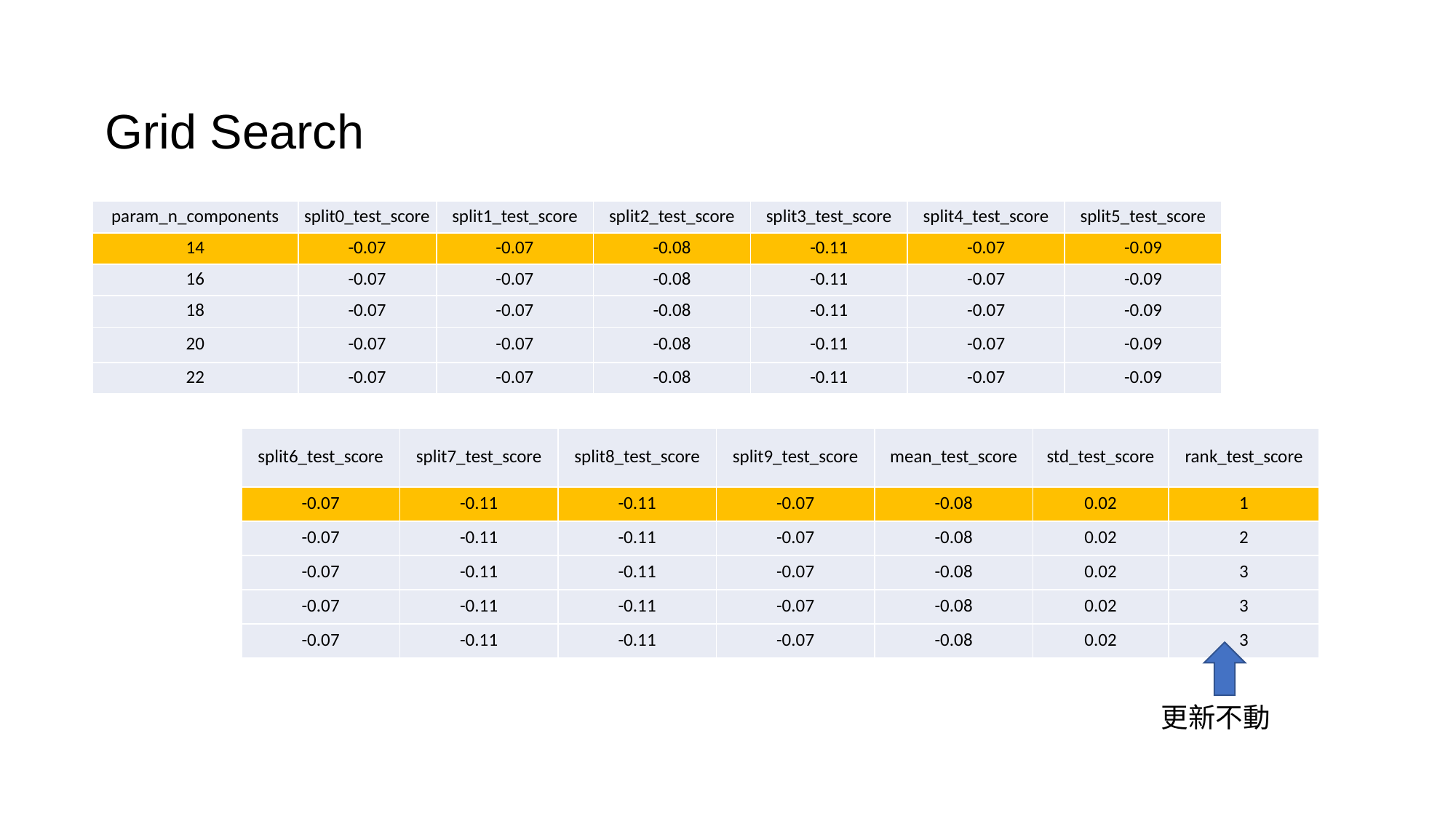

Grid Search
| param\_n\_components | split0\_test\_score | split1\_test\_score | split2\_test\_score | split3\_test\_score | split4\_test\_score | split5\_test\_score |
| --- | --- | --- | --- | --- | --- | --- |
| 14 | -0.07 | -0.07 | -0.08 | -0.11 | -0.07 | -0.09 |
| 16 | -0.07 | -0.07 | -0.08 | -0.11 | -0.07 | -0.09 |
| 18 | -0.07 | -0.07 | -0.08 | -0.11 | -0.07 | -0.09 |
| 20 | -0.07 | -0.07 | -0.08 | -0.11 | -0.07 | -0.09 |
| 22 | -0.07 | -0.07 | -0.08 | -0.11 | -0.07 | -0.09 |
| split6\_test\_score | split7\_test\_score | split8\_test\_score | split9\_test\_score | mean\_test\_score | std\_test\_score | rank\_test\_score |
| --- | --- | --- | --- | --- | --- | --- |
| -0.07 | -0.11 | -0.11 | -0.07 | -0.08 | 0.02 | 1 |
| -0.07 | -0.11 | -0.11 | -0.07 | -0.08 | 0.02 | 2 |
| -0.07 | -0.11 | -0.11 | -0.07 | -0.08 | 0.02 | 3 |
| -0.07 | -0.11 | -0.11 | -0.07 | -0.08 | 0.02 | 3 |
| -0.07 | -0.11 | -0.11 | -0.07 | -0.08 | 0.02 | 3 |

更新不動